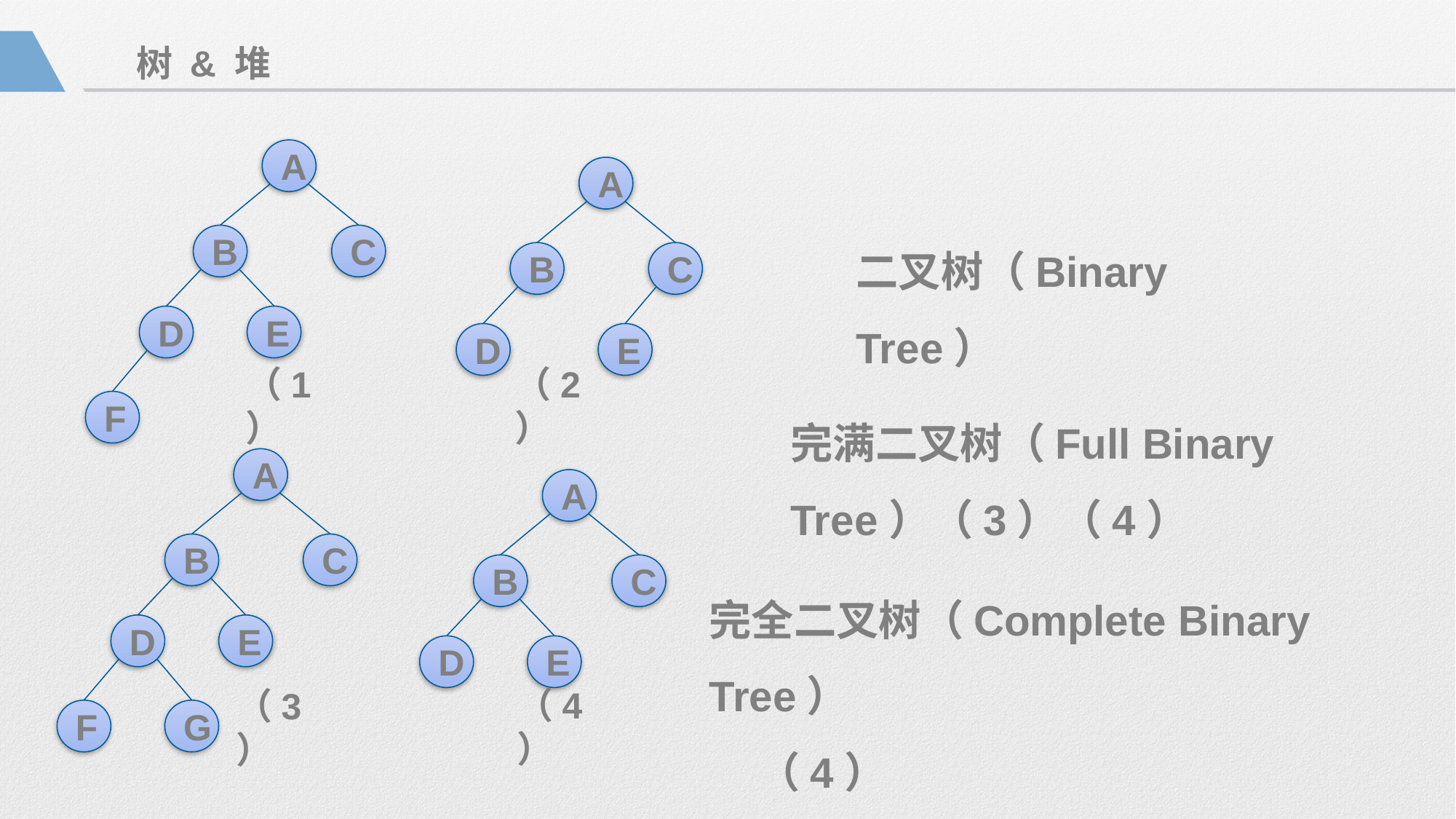

树 & 堆
A
B
C
D
E
F
A
B
C
D
E
二叉树（Binary Tree）
完满二叉树（Full Binary Tree）（3）（4）
完全二叉树（Complete Binary Tree）
    （4）
（2）
（1）
A
B
C
D
E
F
G
A
B
C
D
E
（4）
（3）